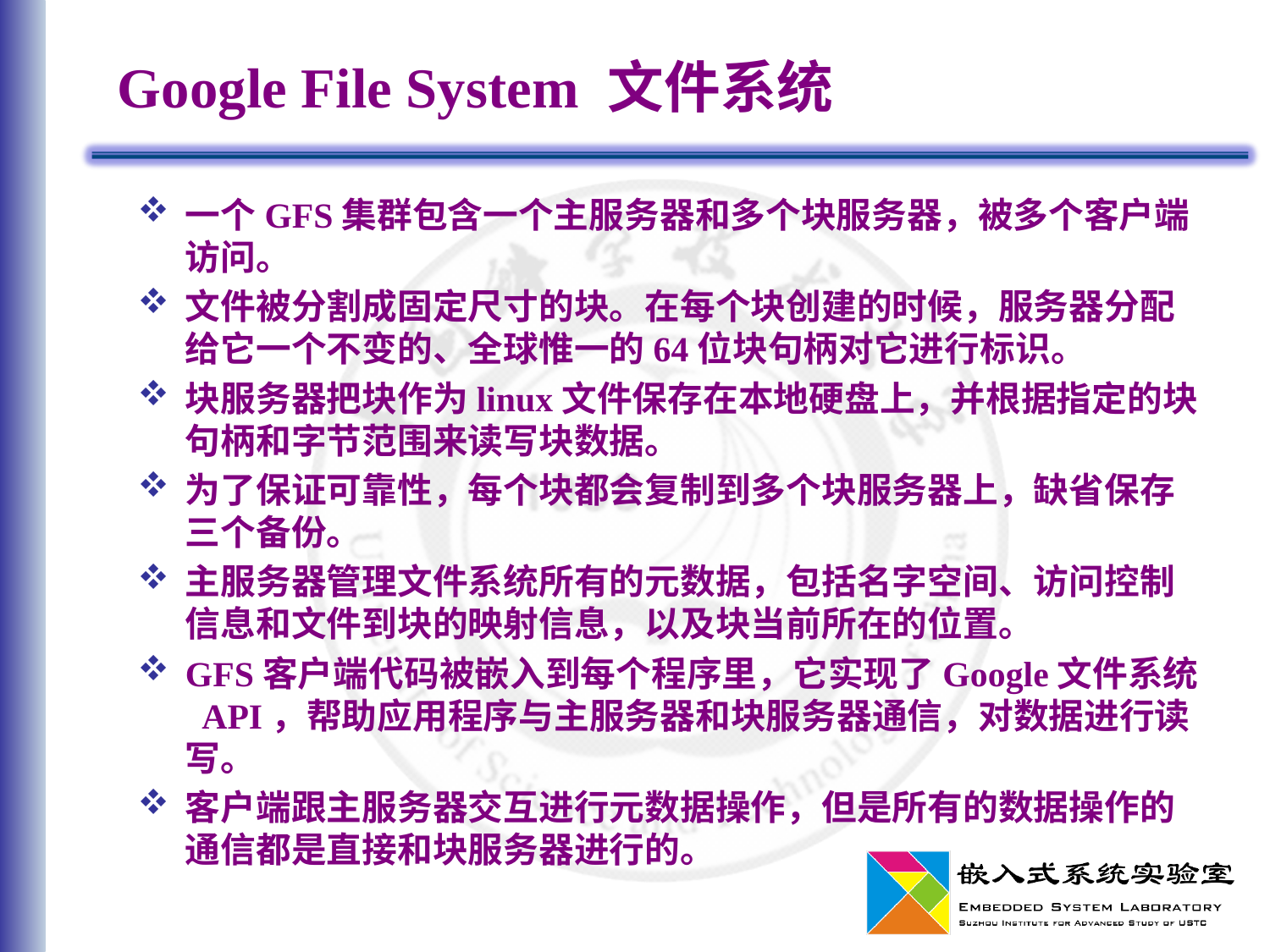

# Google File System 文件系统
一个GFS集群包含一个主服务器和多个块服务器，被多个客户端访问。
文件被分割成固定尺寸的块。在每个块创建的时候，服务器分配给它一个不变的、全球惟一的64位块句柄对它进行标识。
块服务器把块作为linux文件保存在本地硬盘上，并根据指定的块句柄和字节范围来读写块数据。
为了保证可靠性，每个块都会复制到多个块服务器上，缺省保存三个备份。
主服务器管理文件系统所有的元数据，包括名字空间、访问控制信息和文件到块的映射信息，以及块当前所在的位置。
GFS客户端代码被嵌入到每个程序里，它实现了Google文件系统 API，帮助应用程序与主服务器和块服务器通信，对数据进行读写。
客户端跟主服务器交互进行元数据操作，但是所有的数据操作的通信都是直接和块服务器进行的。